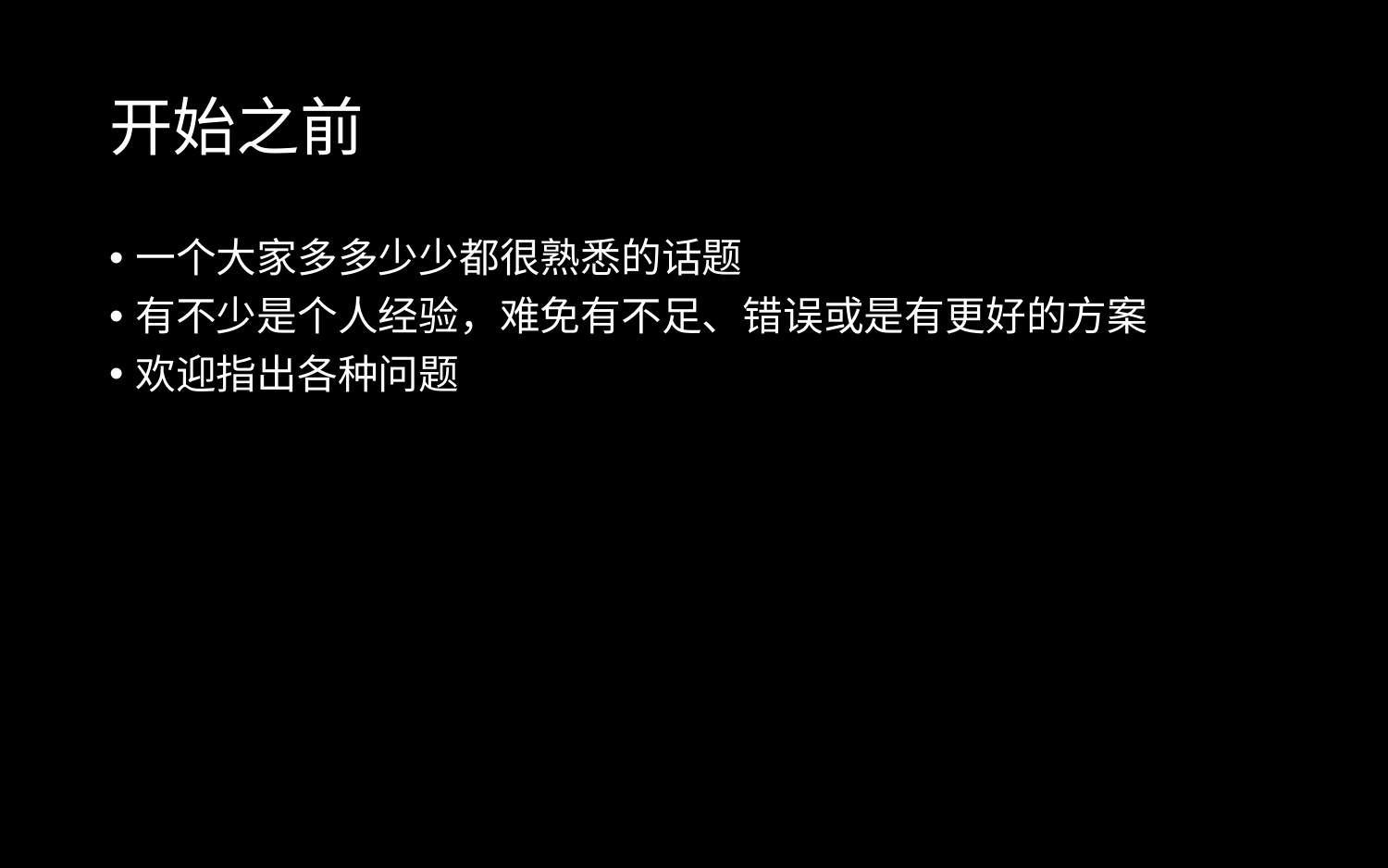

# 开始之前
一个大家多多少少都很熟悉的话题
有不少是个人经验，难免有不足、错误或是有更好的方案
欢迎指出各种问题